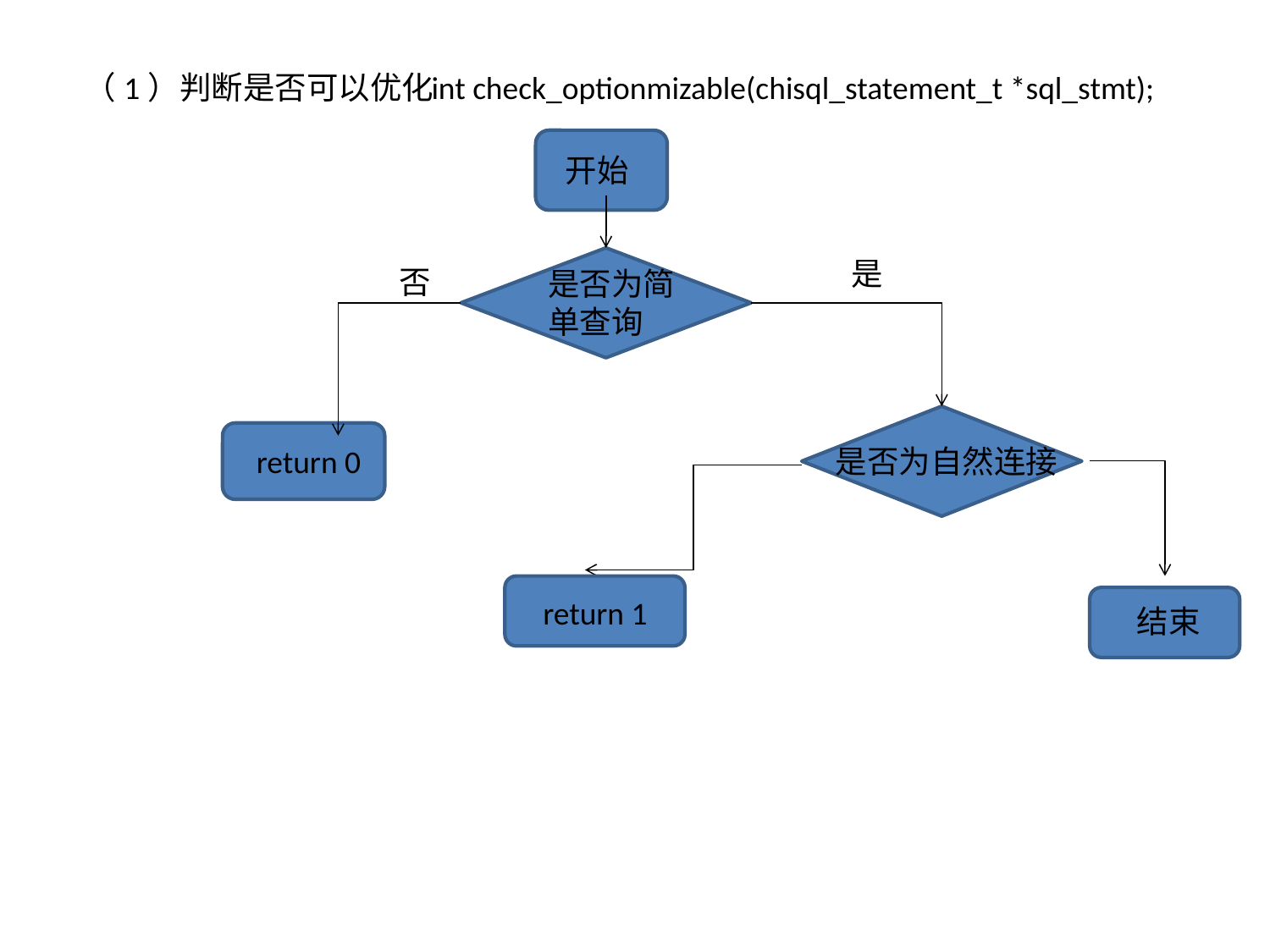

（1）判断是否可以优化
int check_optionmizable(chisql_statement_t *sql_stmt);

开始

是
否
是否为简单查询

return 0
是否为自然连接

return 1

结束